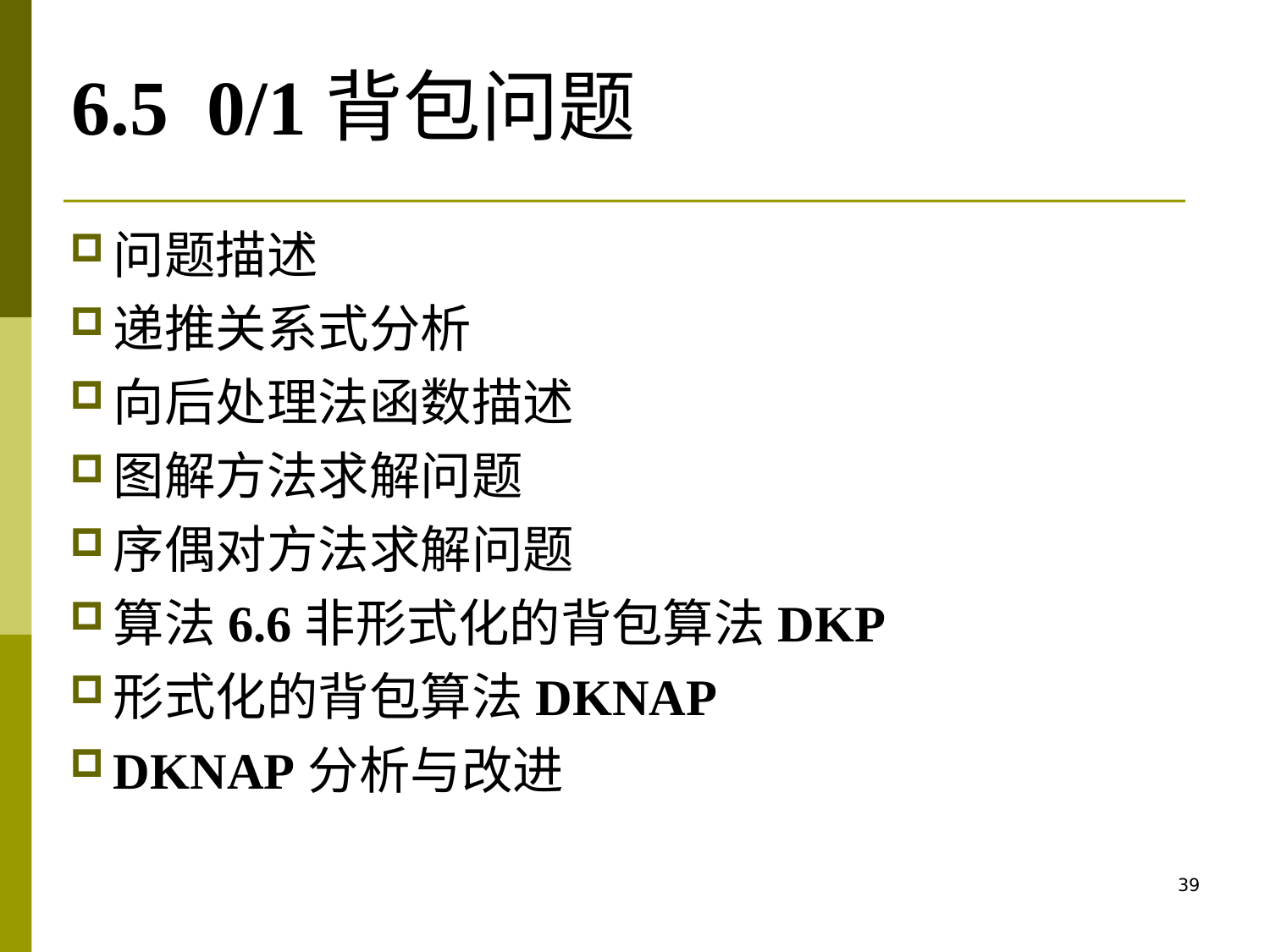

# 6.5  0/1背包问题
问题描述
递推关系式分析
向后处理法函数描述
图解方法求解问题
序偶对方法求解问题
算法6.6非形式化的背包算法DKP
形式化的背包算法DKNAP
DKNAP分析与改进
39